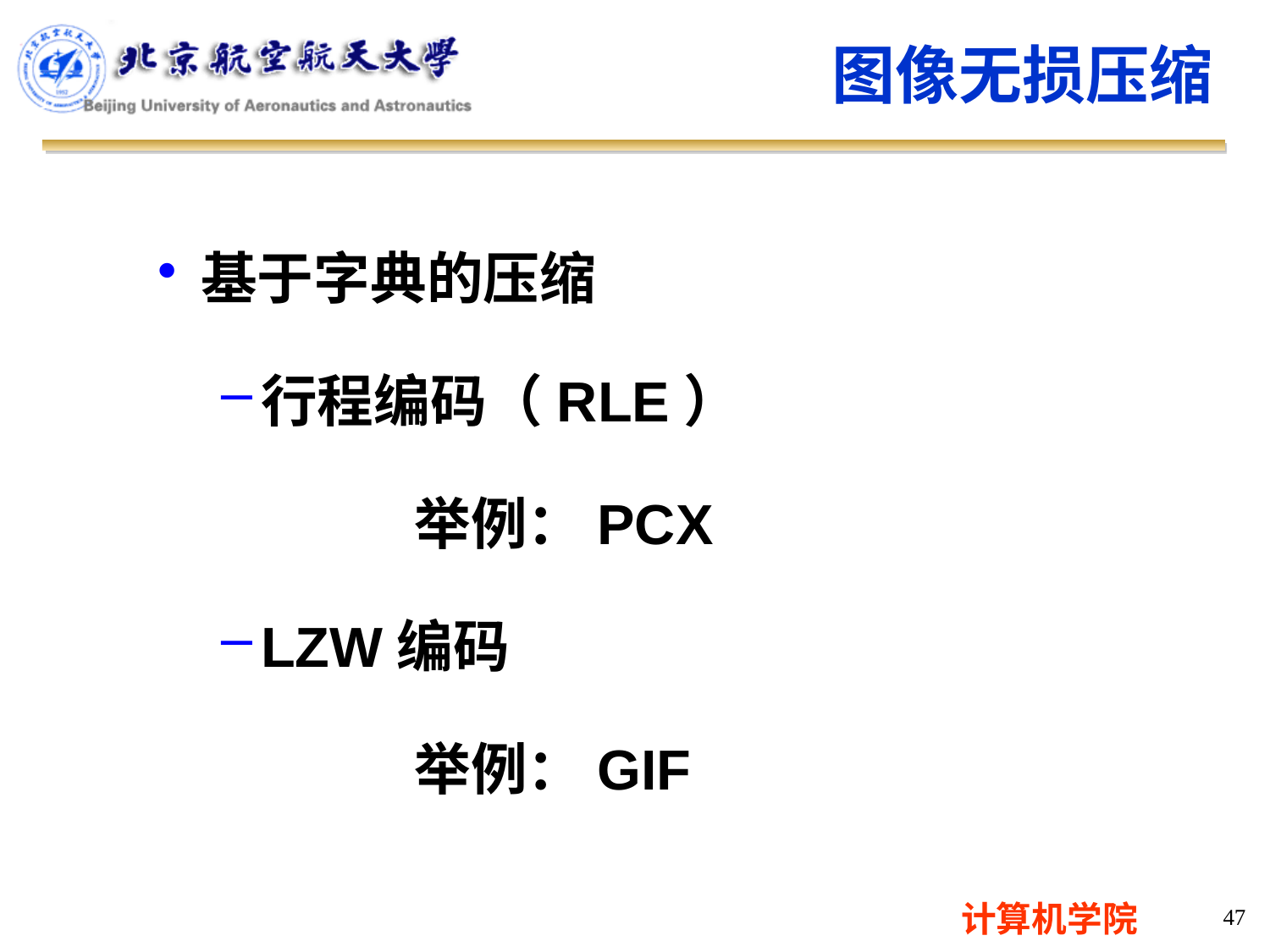

图像无损压缩
基于字典的压缩
行程编码（RLE）
		 举例：PCX
LZW编码
		 举例：GIF
47